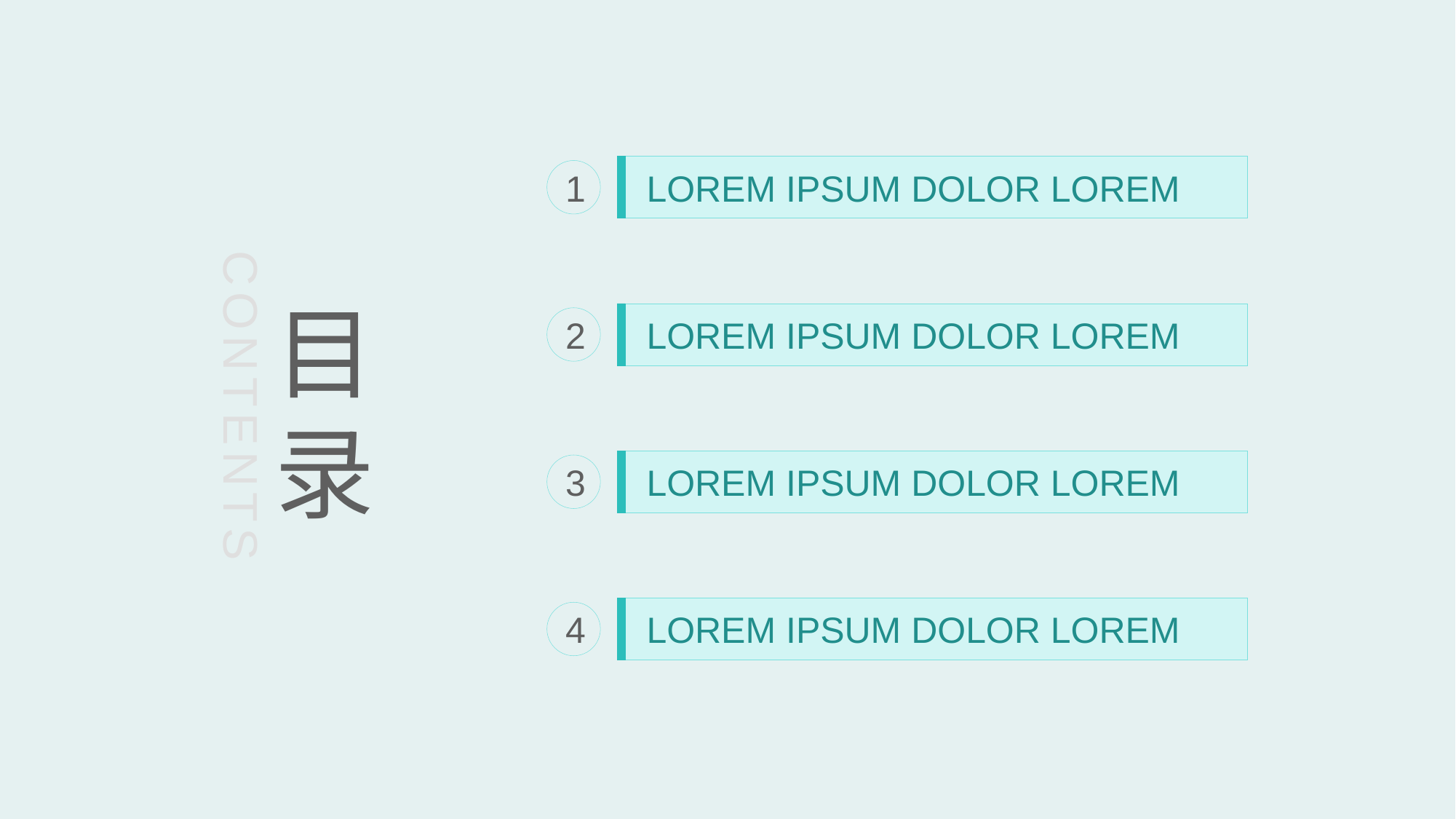

LOREM IPSUM DOLOR LOREM
1
目
录

LOREM IPSUM DOLOR LOREM
2
CONTENTS

LOREM IPSUM DOLOR LOREM
3

LOREM IPSUM DOLOR LOREM
4